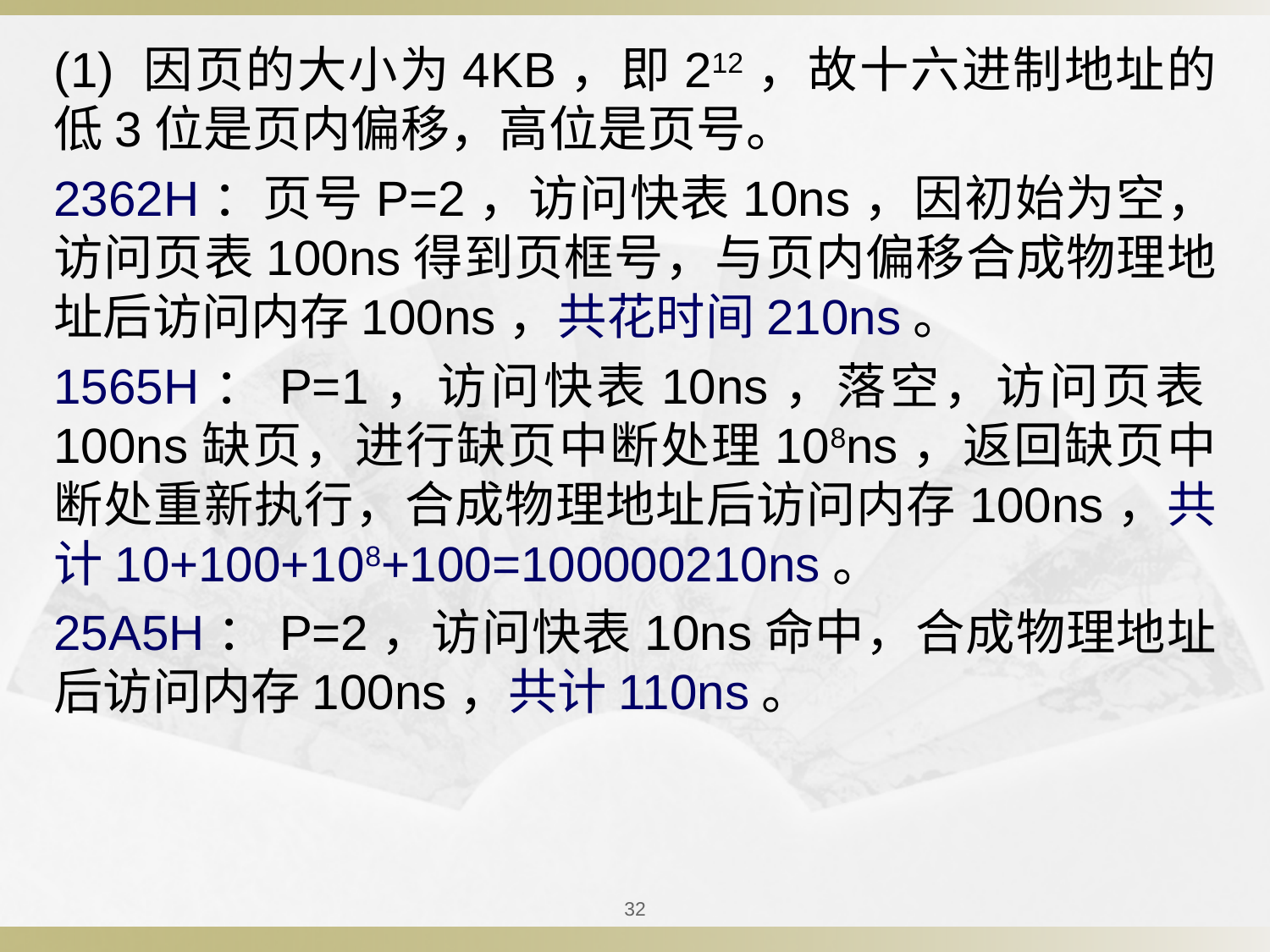

(1) 因页的大小为4KB，即212，故十六进制地址的低3位是页内偏移，高位是页号。
2362H：页号P=2，访问快表10ns，因初始为空，访问页表100ns得到页框号，与页内偏移合成物理地址后访问内存100ns，共花时间210ns。
1565H：P=1，访问快表10ns，落空，访问页表100ns缺页，进行缺页中断处理108ns，返回缺页中断处重新执行，合成物理地址后访问内存100ns，共计10+100+108+100=100000210ns。
25A5H：P=2，访问快表10ns命中，合成物理地址后访问内存100ns，共计110ns。
32